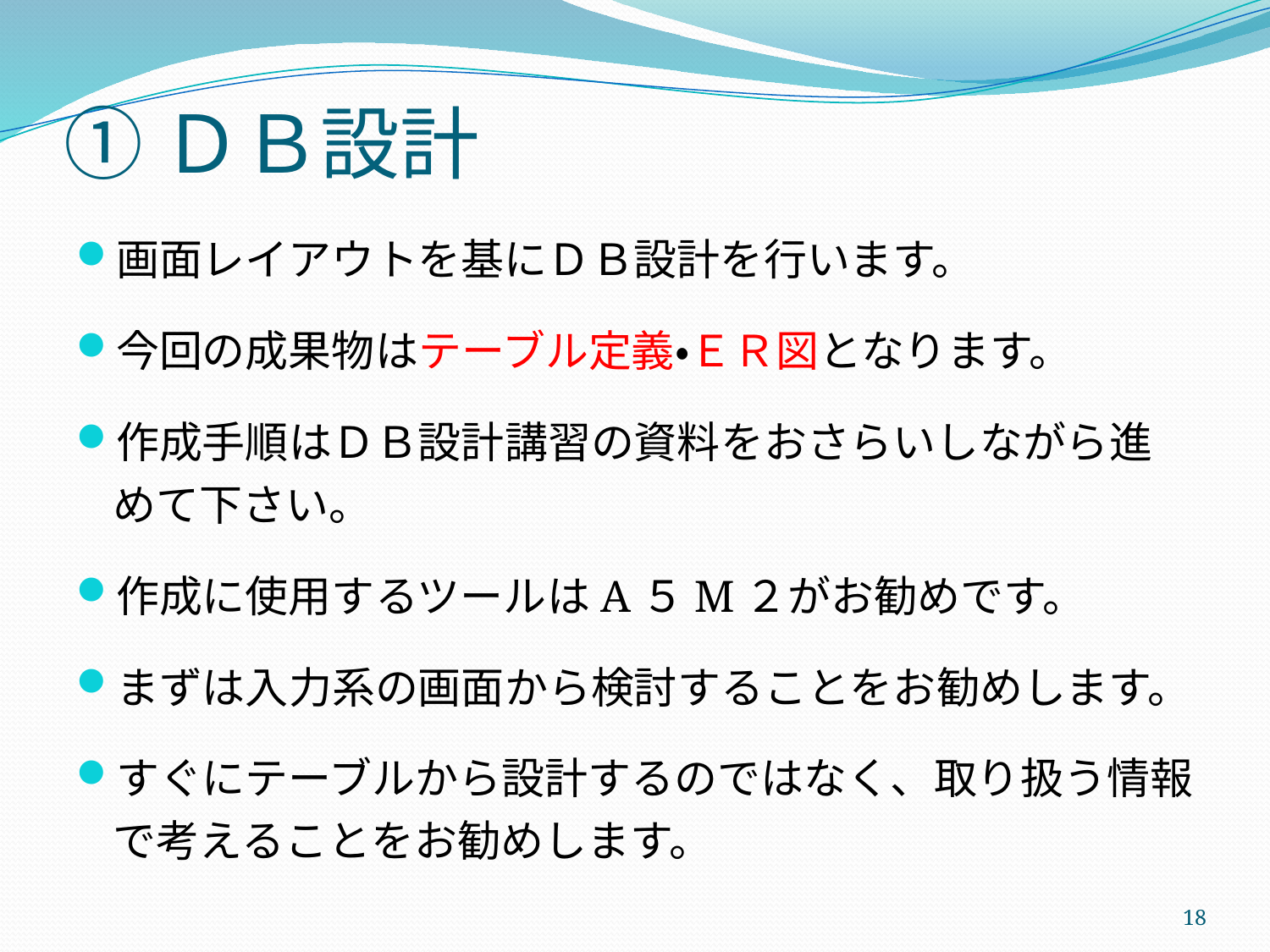

# ①ＤＢ設計
画面レイアウトを基にＤＢ設計を行います。
今回の成果物はテーブル定義・ＥＲ図となります。
作成手順はＤＢ設計講習の資料をおさらいしながら進めて下さい。
作成に使用するツールはA５M２がお勧めです。
まずは入力系の画面から検討することをお勧めします。
すぐにテーブルから設計するのではなく、取り扱う情報で考えることをお勧めします。
18